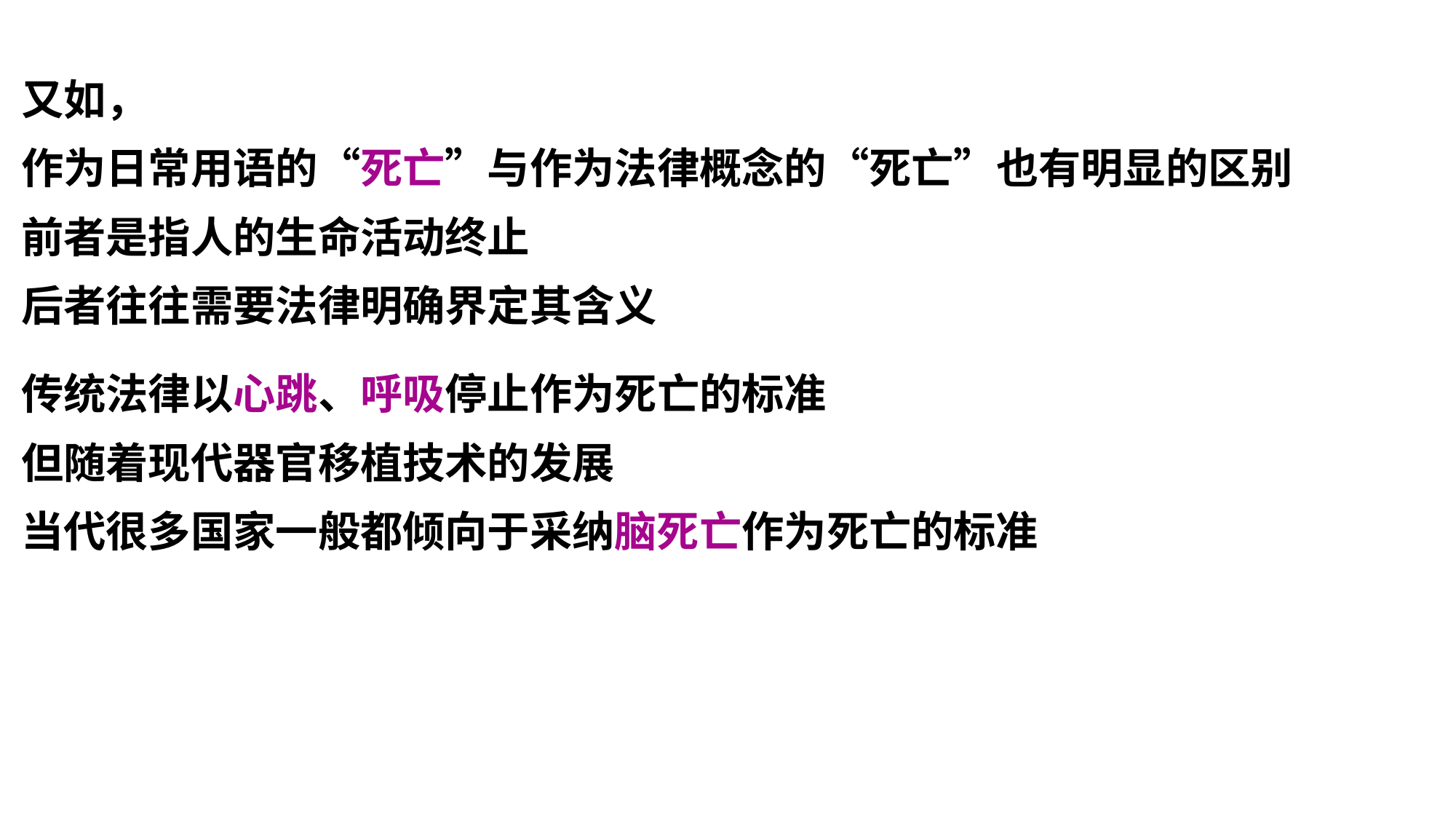

又如，
作为日常用语的“死亡”与作为法律概念的“死亡”也有明显的区别
前者是指人的生命活动终止
后者往往需要法律明确界定其含义

传统法律以心跳、呼吸停止作为死亡的标准
但随着现代器官移植技术的发展
当代很多国家一般都倾向于采纳脑死亡作为死亡的标准